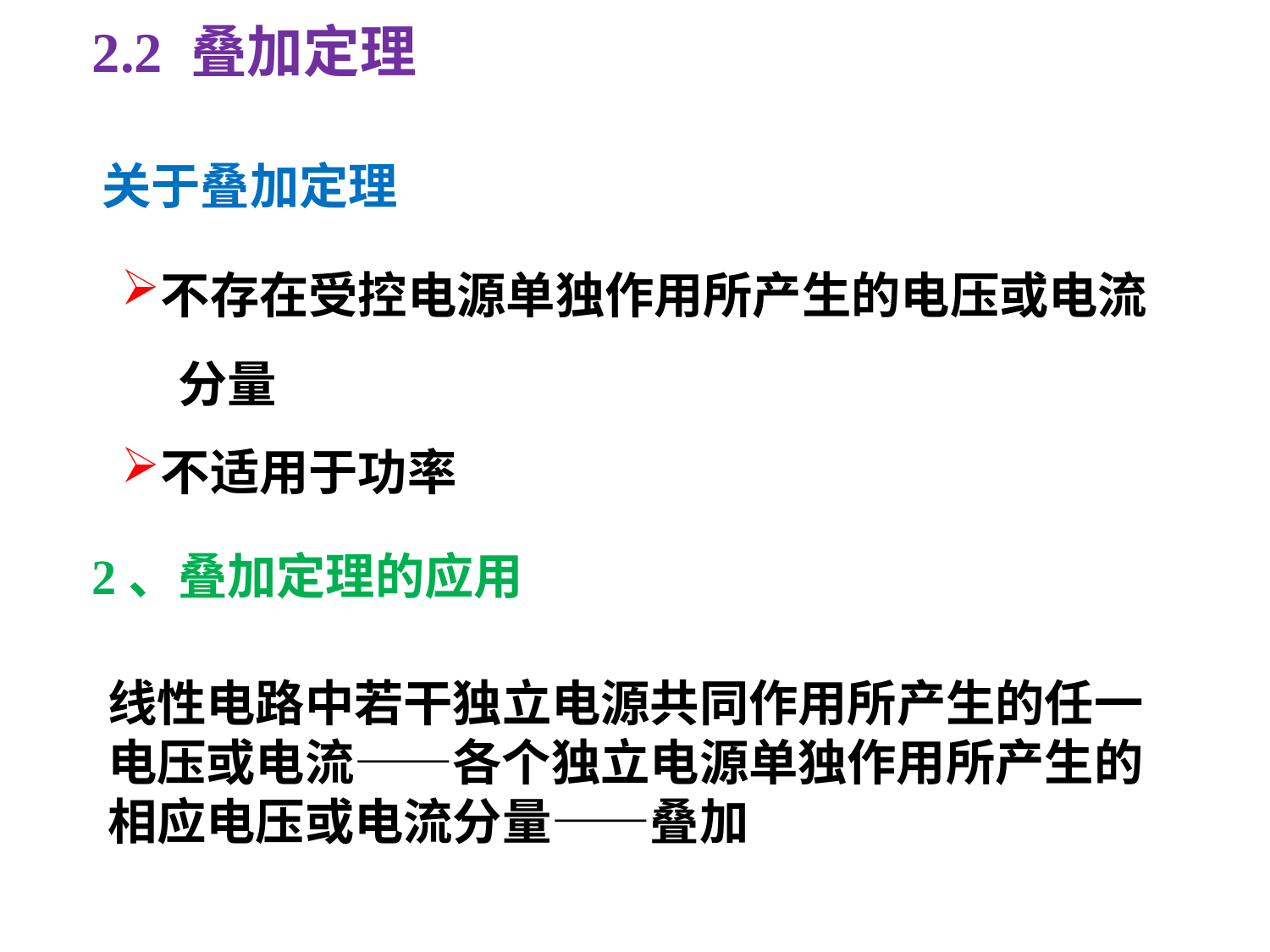

2.2 叠加定理
关于叠加定理
不存在受控电源单独作用所产生的电压或电流
    分量
不适用于功率
2、叠加定理的应用
线性电路中若干独立电源共同作用所产生的任一电压或电流——各个独立电源单独作用所产生的相应电压或电流分量——叠加